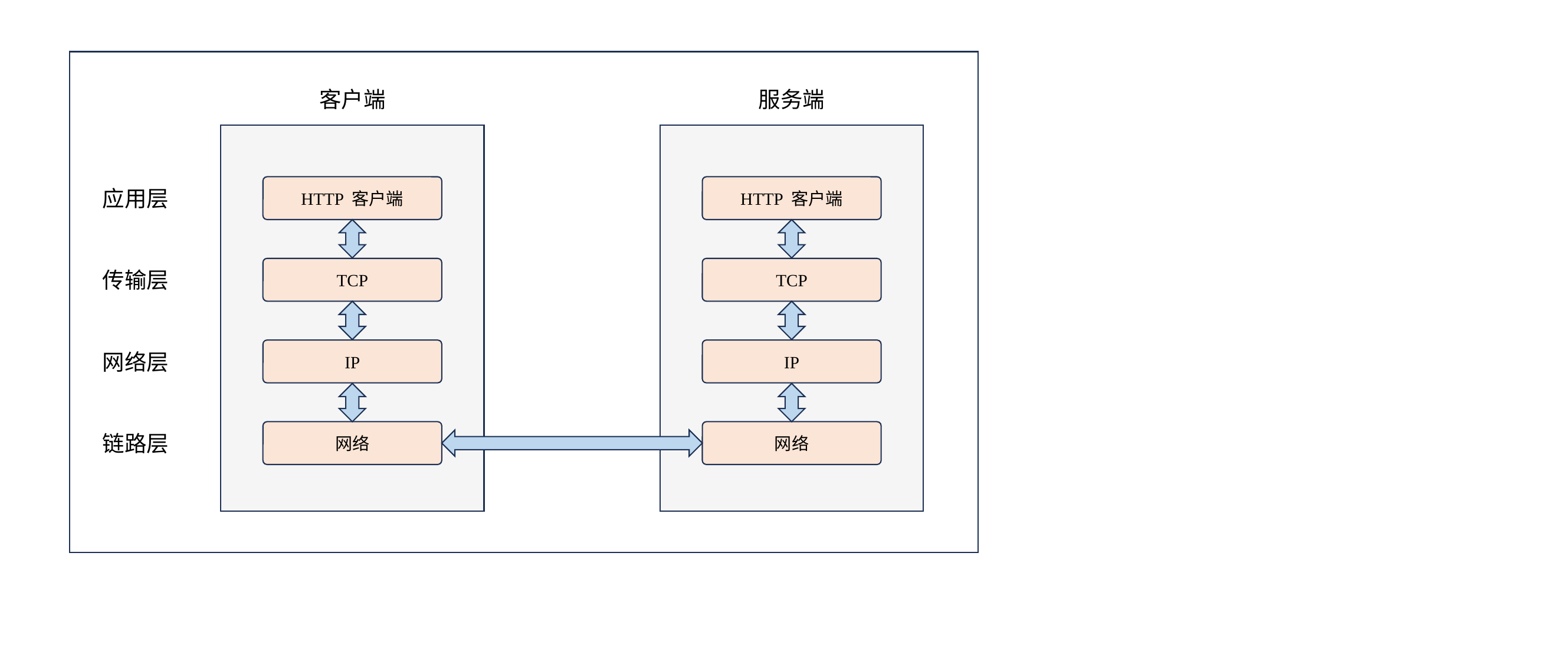

客户端
服务端

HTTP 客户端
TCP
IP
网络

HTTP 客户端
TCP
IP
网络
应用层
传输层
网络层
链路层